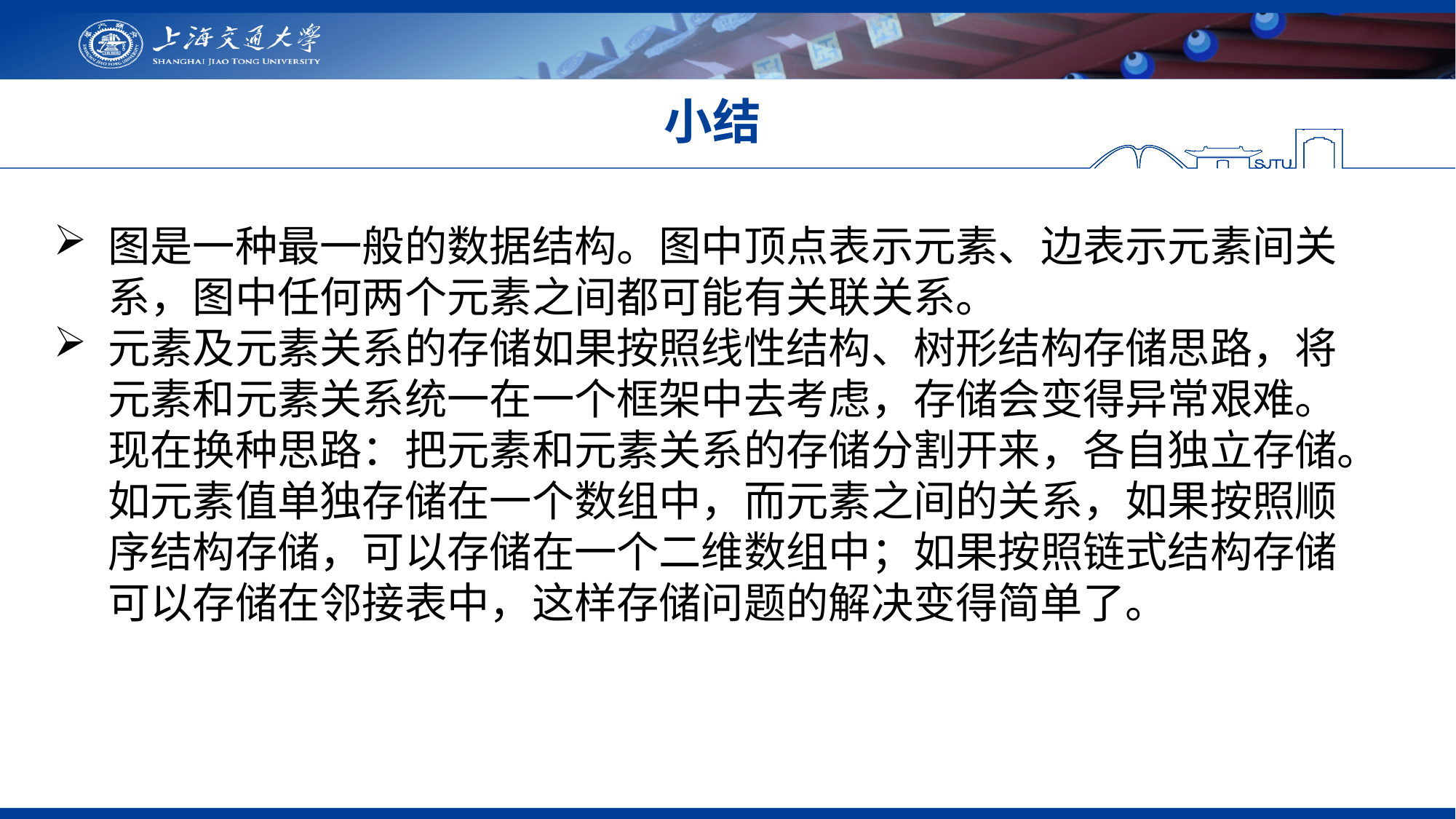

# 小结
图是一种最一般的数据结构。图中顶点表示元素、边表示元素间关系，图中任何两个元素之间都可能有关联关系。
元素及元素关系的存储如果按照线性结构、树形结构存储思路，将元素和元素关系统一在一个框架中去考虑，存储会变得异常艰难。现在换种思路：把元素和元素关系的存储分割开来，各自独立存储。如元素值单独存储在一个数组中，而元素之间的关系，如果按照顺序结构存储，可以存储在一个二维数组中；如果按照链式结构存储可以存储在邻接表中，这样存储问题的解决变得简单了。